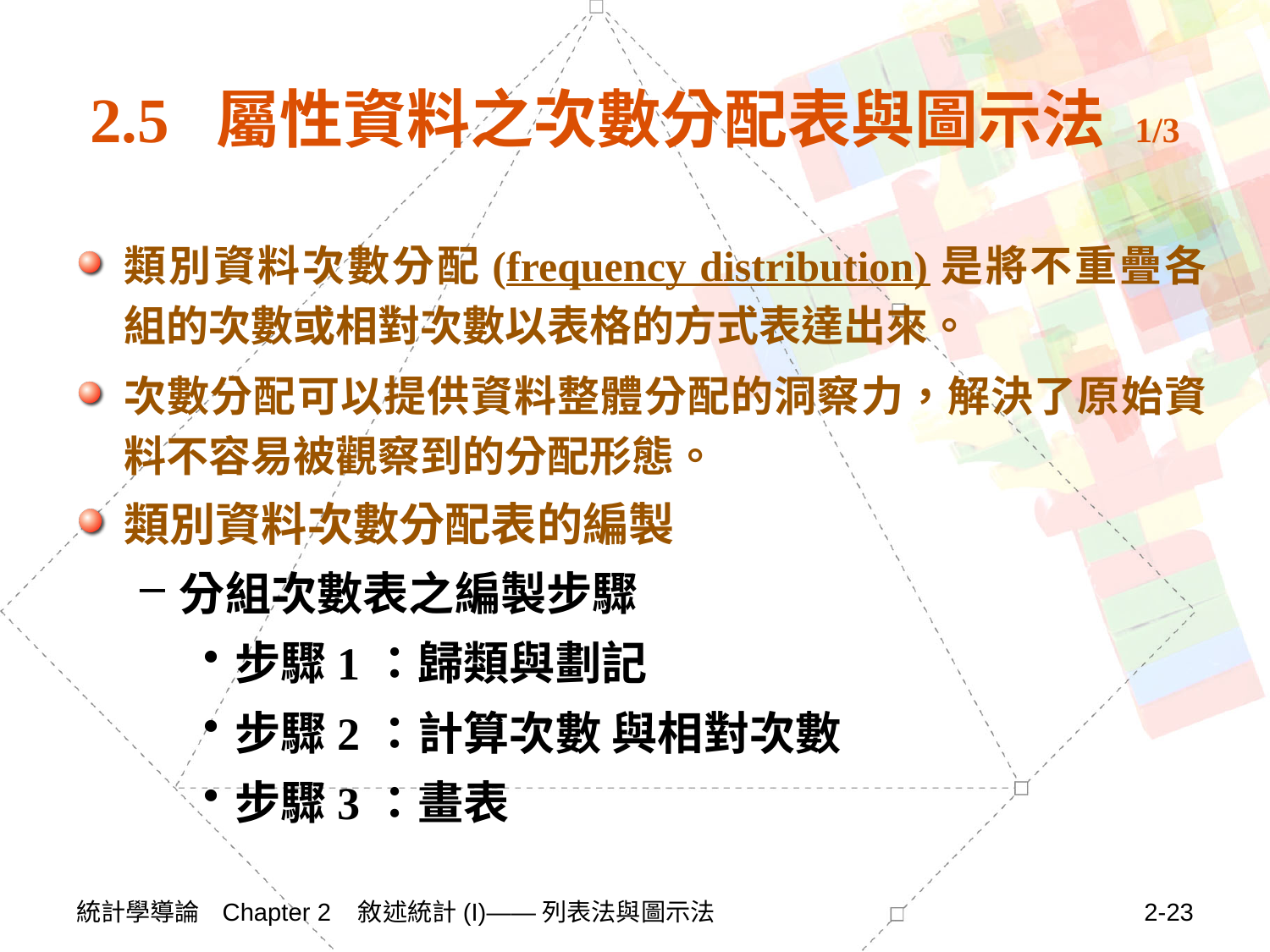

# 2.5  屬性資料之次數分配表與圖示法 1/3
類別資料次數分配(frequency distribution)是將不重疊各組的次數或相對次數以表格的方式表達出來。
次數分配可以提供資料整體分配的洞察力，解決了原始資料不容易被觀察到的分配形態。
類別資料次數分配表的編製
分組次數表之編製步驟
步驟1：歸類與劃記
步驟2：計算次數 與相對次數
步驟3：畫表
統計學導論   Chapter 2   敘述統計(I)——列表法與圖示法
2-23